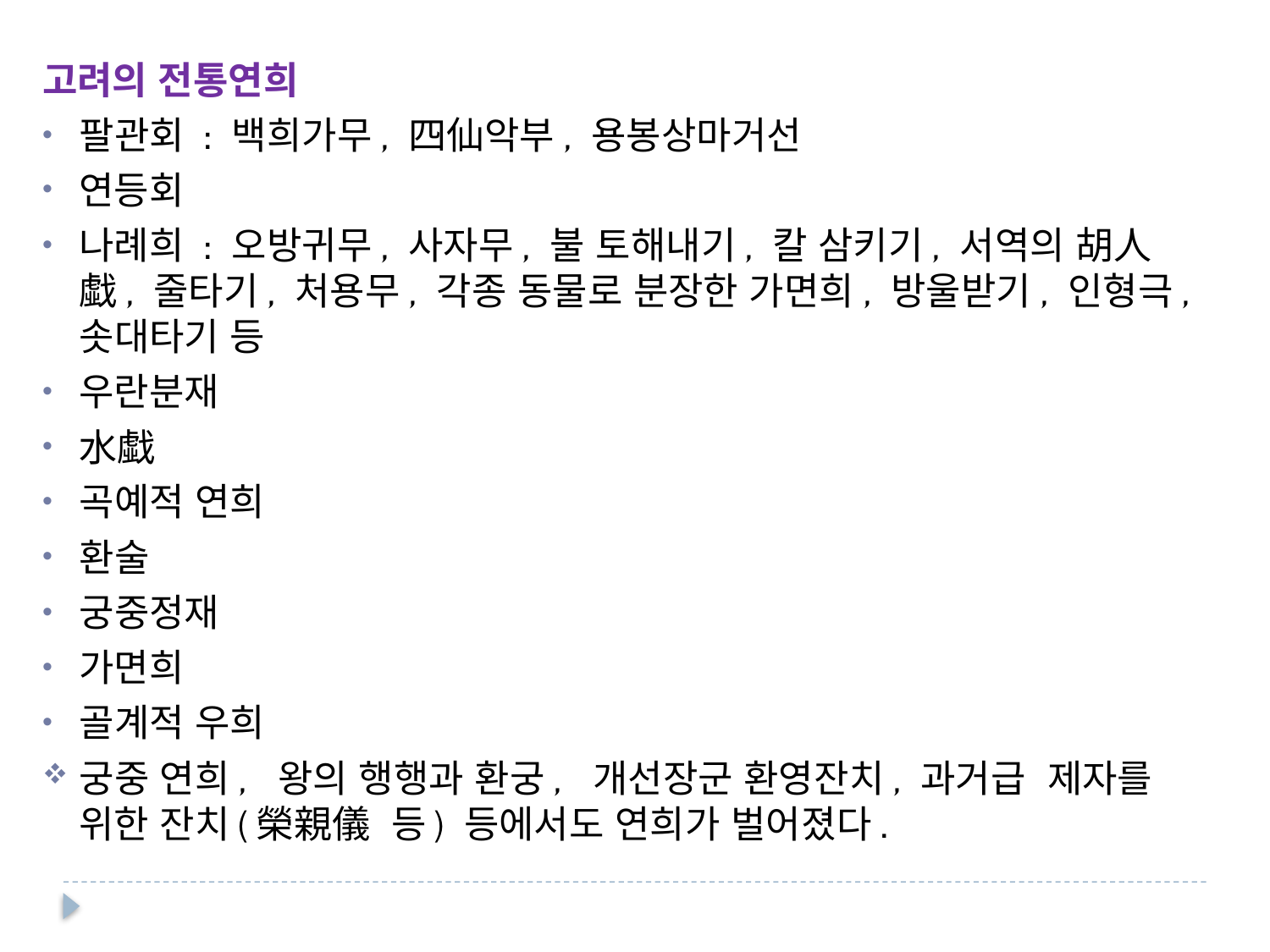

고려의 전통연희
팔관회 : 백희가무, 四仙악부, 용봉상마거선
연등회
나례희 : 오방귀무, 사자무, 불 토해내기, 칼 삼키기, 서역의 胡人戱, 줄타기, 처용무, 각종 동물로 분장한 가면희, 방울받기, 인형극, 솟대타기 등
우란분재
水戱
곡예적 연희
환술
궁중정재
가면희
골계적 우희
궁중 연희,  왕의 행행과 환궁,  개선장군 환영잔치, 과거급  제자를 위한 잔치(榮親儀  등) 등에서도 연희가 벌어졌다.